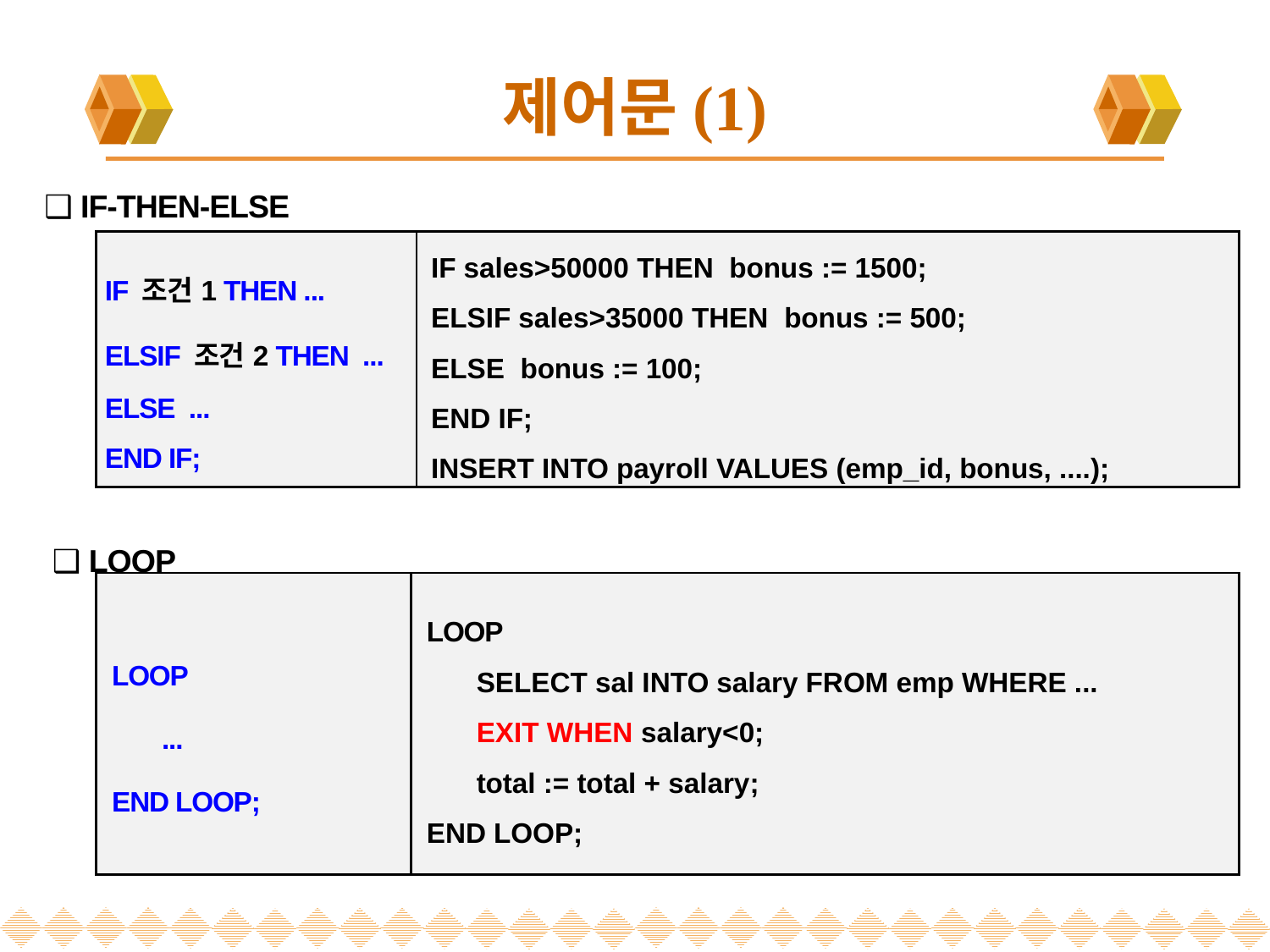

# 제어문(1)
❑ IF-THEN-ELSE
| IF 조건1 THEN ... ELSIF 조건2 THEN ... ELSE ... END IF; | IF sales>50000 THEN bonus := 1500; ELSIF sales>35000 THEN bonus := 500; ELSE bonus := 100; END IF; INSERT INTO payroll VALUES (emp\_id, bonus, ....); |
| --- | --- |
❑ LOOP
| LOOP ... END LOOP; | LOOP SELECT sal INTO salary FROM emp WHERE ... EXIT WHEN salary<0; total := total + salary; END LOOP; |
| --- | --- |